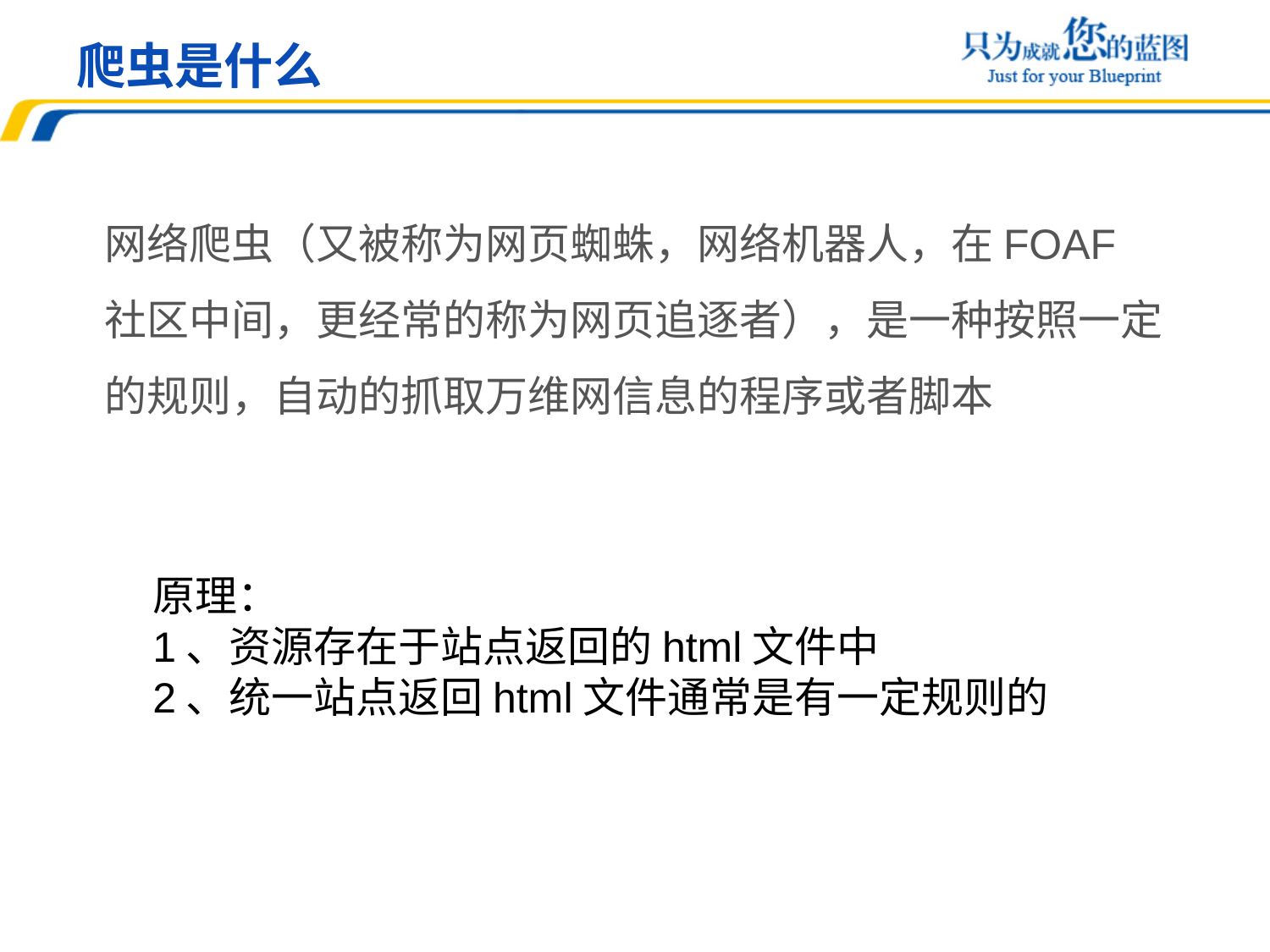

爬虫是什么
网络爬虫（又被称为网页蜘蛛，网络机器人，在FOAF社区中间，更经常的称为网页追逐者），是一种按照一定的规则，自动的抓取万维网信息的程序或者脚本
原理：
1、资源存在于站点返回的html文件中
2、统一站点返回html文件通常是有一定规则的